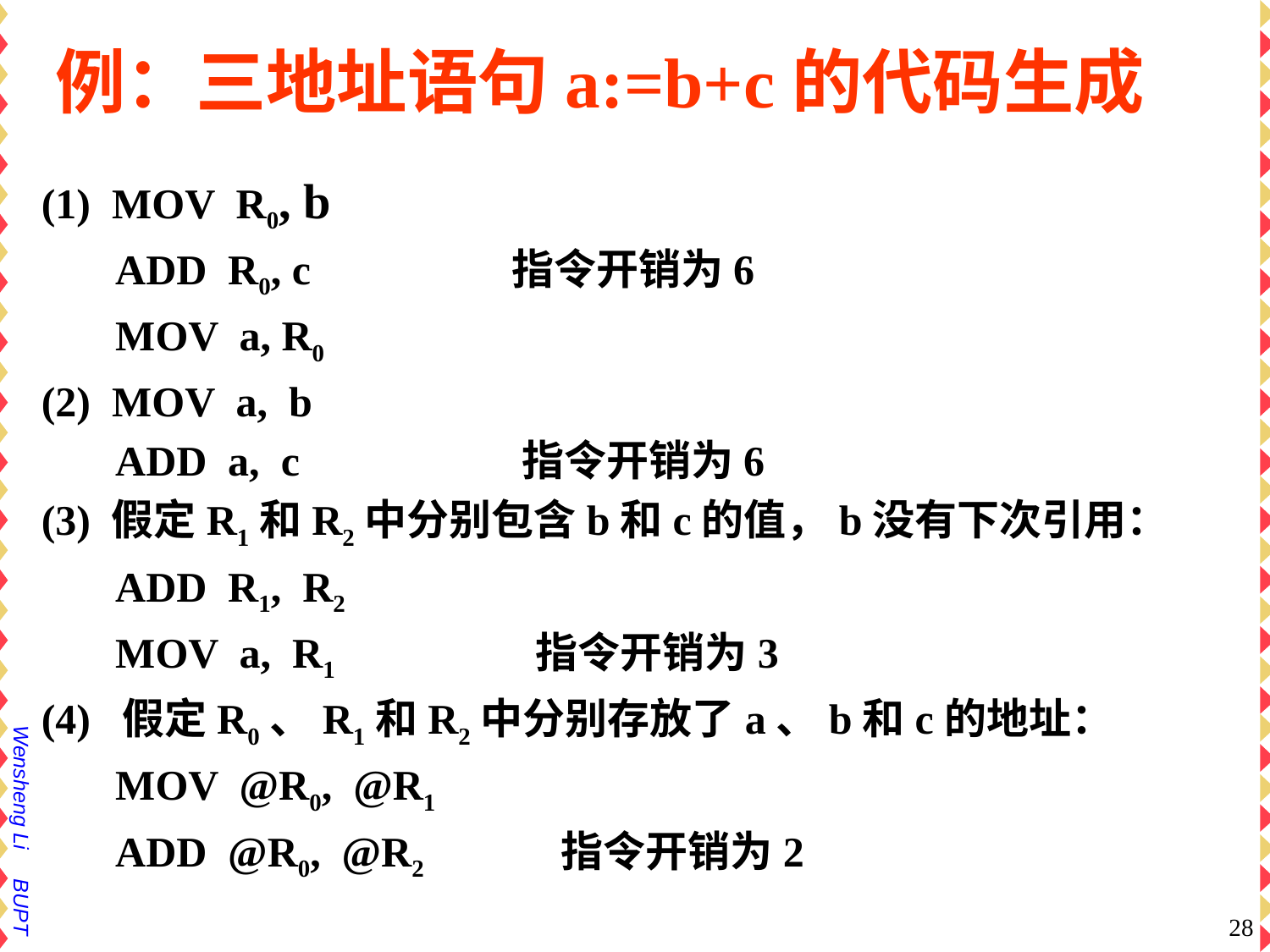

# 例：三地址语句a:=b+c的代码生成
(1)  MOV  R0, b
ADD  R0, c                  指令开销为6
MOV  a, R0
(2)  MOV  a,  b
ADD  a,  c                    指令开销为6
(3) 假定R1和R2中分别包含b和c的值，b没有下次引用：
ADD  R1,  R2
MOV  a,  R1                  指令开销为3
(4)  假定R0、R1和R2中分别存放了a、b和c的地址：
MOV  @R0,  @R1
ADD  @R0,  @R2            指令开销为2
28